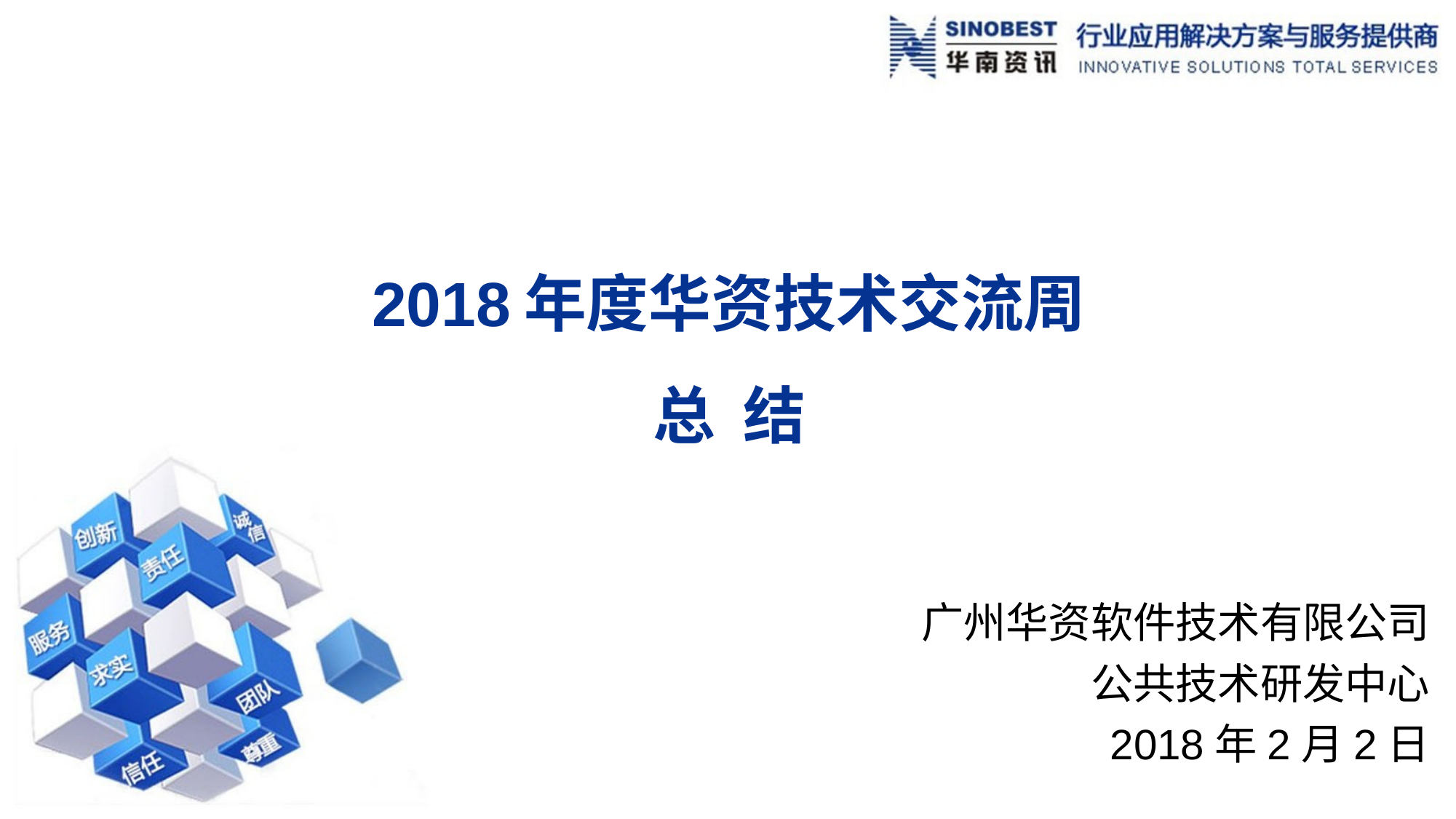

# 2018年度华资技术交流周 总  结
广州华资软件技术有限公司
公共技术研发中心
2018年2月2日